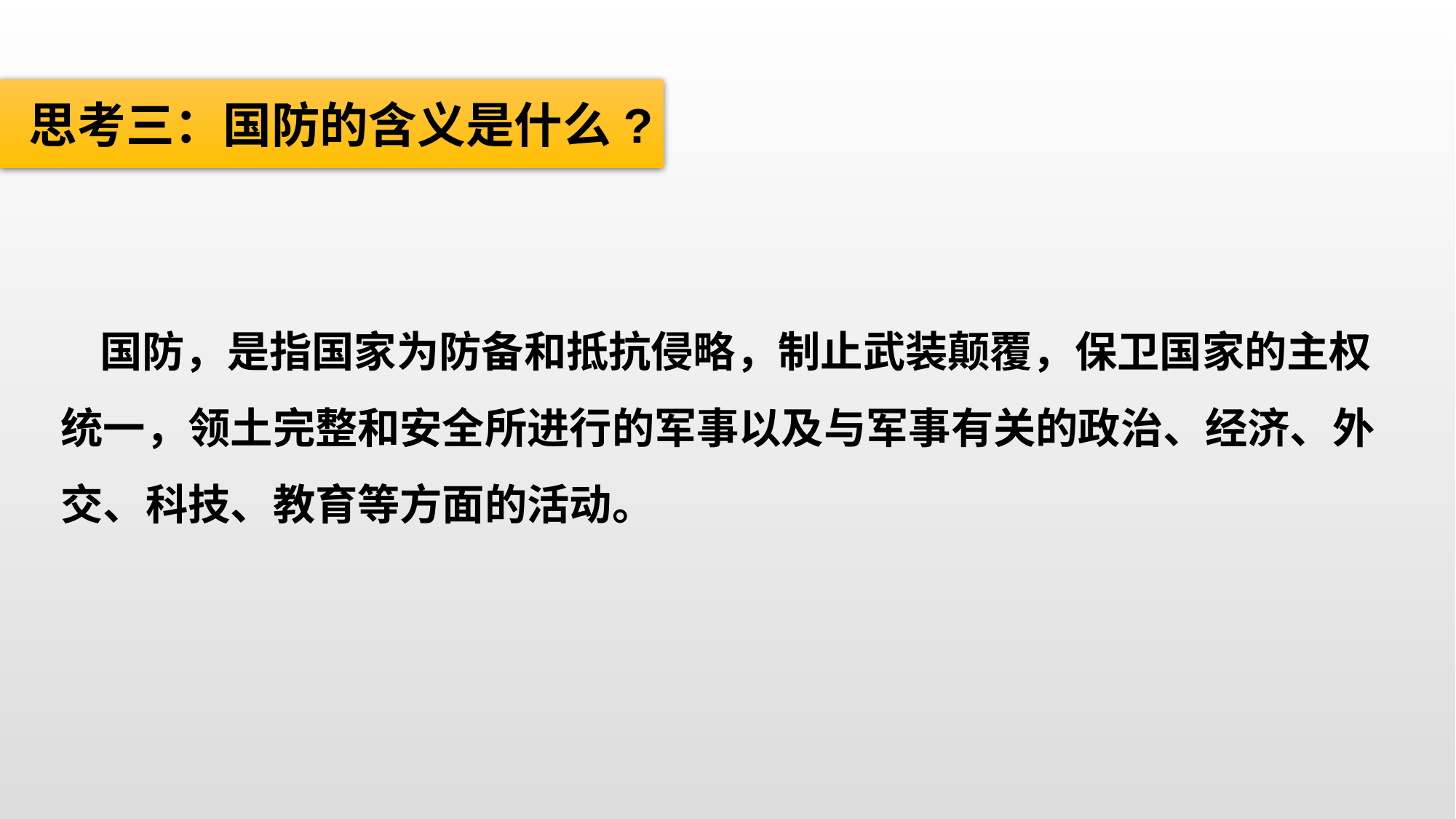

思考三：国防的含义是什么?
   国防，是指国家为防备和抵抗侵略，制止武装颠覆，保卫国家的主权统一，领土完整和安全所进行的军事以及与军事有关的政治、经济、外交、科技、教育等方面的活动。